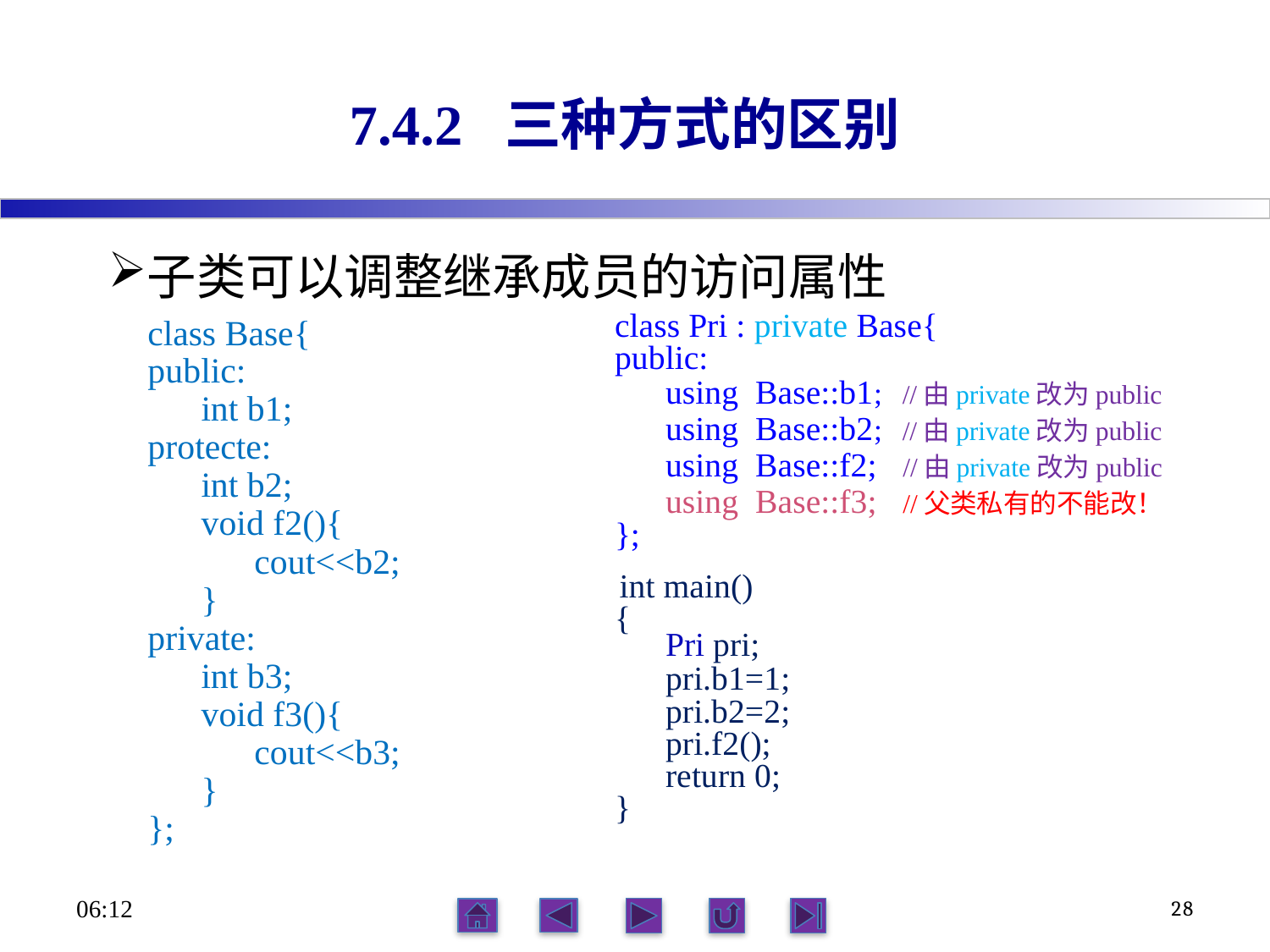

# 7.4.2  三种方式的区别
子类可以调整继承成员的访问属性
class Base{
public:
      int b1;
protecte:
      int b2;
      void f2(){
            cout<<b2;
      }
private:
      int b3;
      void f3(){
            cout<<b3;
      }
};
class Pri : private Base{
public:
      using  Base::b1;   //由private改为public
      using  Base::b2;   //由private改为public
      using  Base::f2;   //由private改为public
      using  Base::f3;   //父类私有的不能改！
};
 int main()
{
      Pri pri;
      pri.b1=1;
      pri.b2=2;
      pri.f2();
      return 0;
}
06:12
28